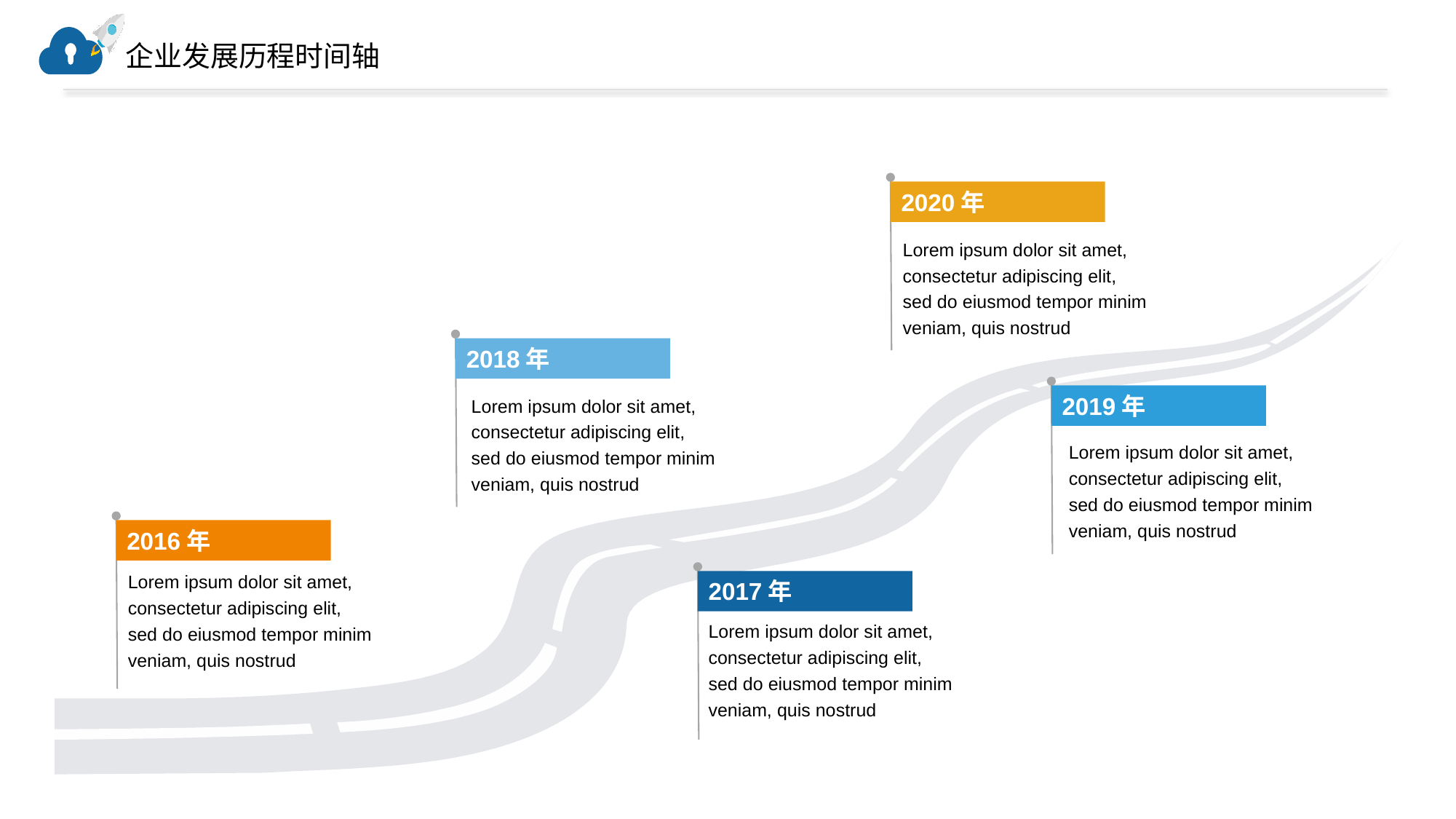

# 企业发展历程时间轴
2020年
Lorem ipsum dolor sit amet, consectetur adipiscing elit, sed do eiusmod tempor minim veniam, quis nostrud

2018年
Lorem ipsum dolor sit amet, consectetur adipiscing elit, sed do eiusmod tempor minim veniam, quis nostrud
2019年
Lorem ipsum dolor sit amet, consectetur adipiscing elit, sed do eiusmod tempor minim veniam, quis nostrud
2016年
Lorem ipsum dolor sit amet, consectetur adipiscing elit, sed do eiusmod tempor minim veniam, quis nostrud
2017年
Lorem ipsum dolor sit amet, consectetur adipiscing elit, sed do eiusmod tempor minim veniam, quis nostrud